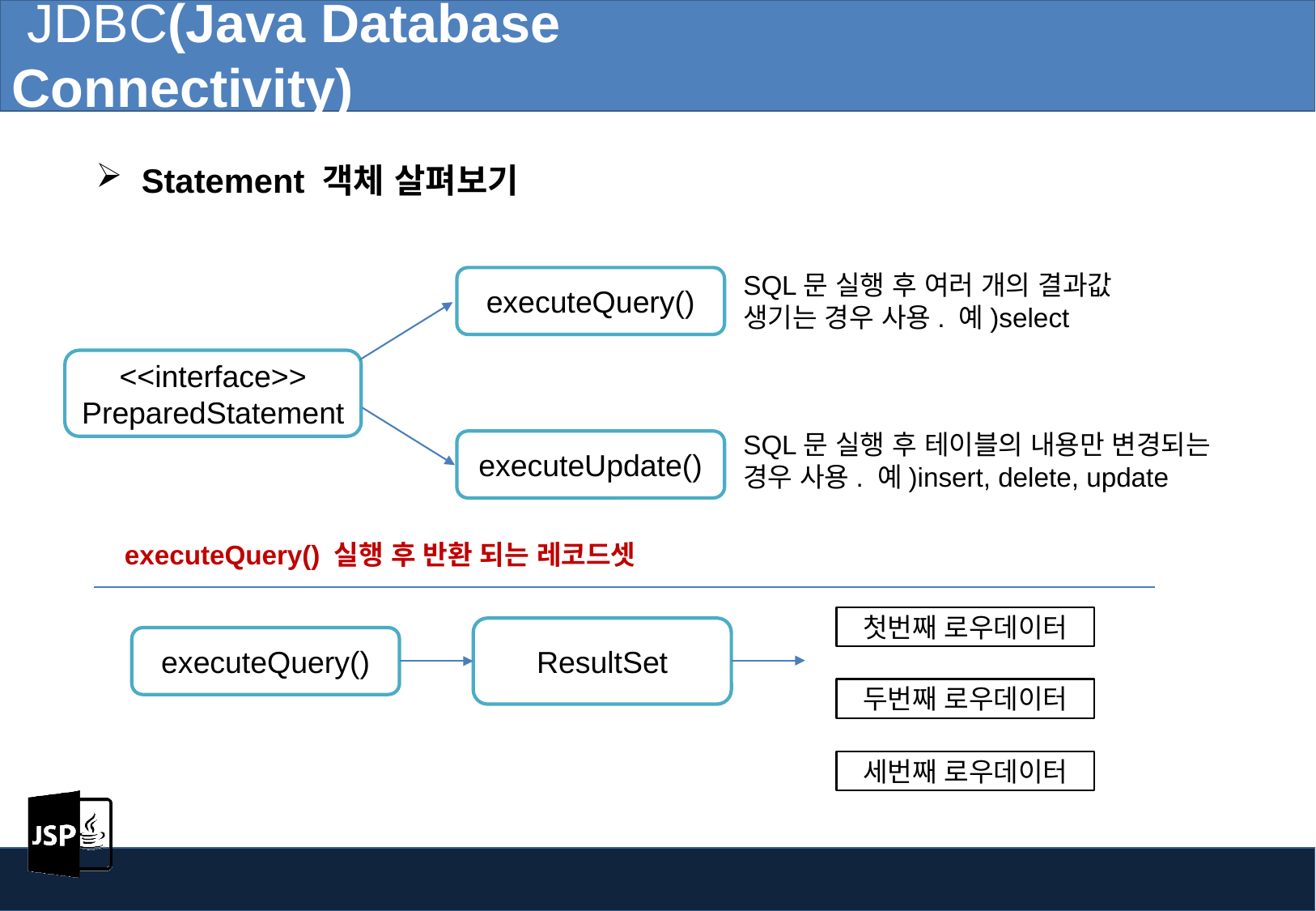

JDBC(Java Database Connectivity)
Statement 객체 살펴보기
SQL문 실행 후 여러 개의 결과값 생기는 경우 사용. 예)select
executeQuery()
<<interface>>
PreparedStatement
SQL문 실행 후 테이블의 내용만 변경되는 경우 사용. 예)insert, delete, update
executeUpdate()
executeQuery() 실행 후 반환 되는 레코드셋
첫번째 로우데이터
ResultSet
executeQuery()
두번째 로우데이터
세번째 로우데이터